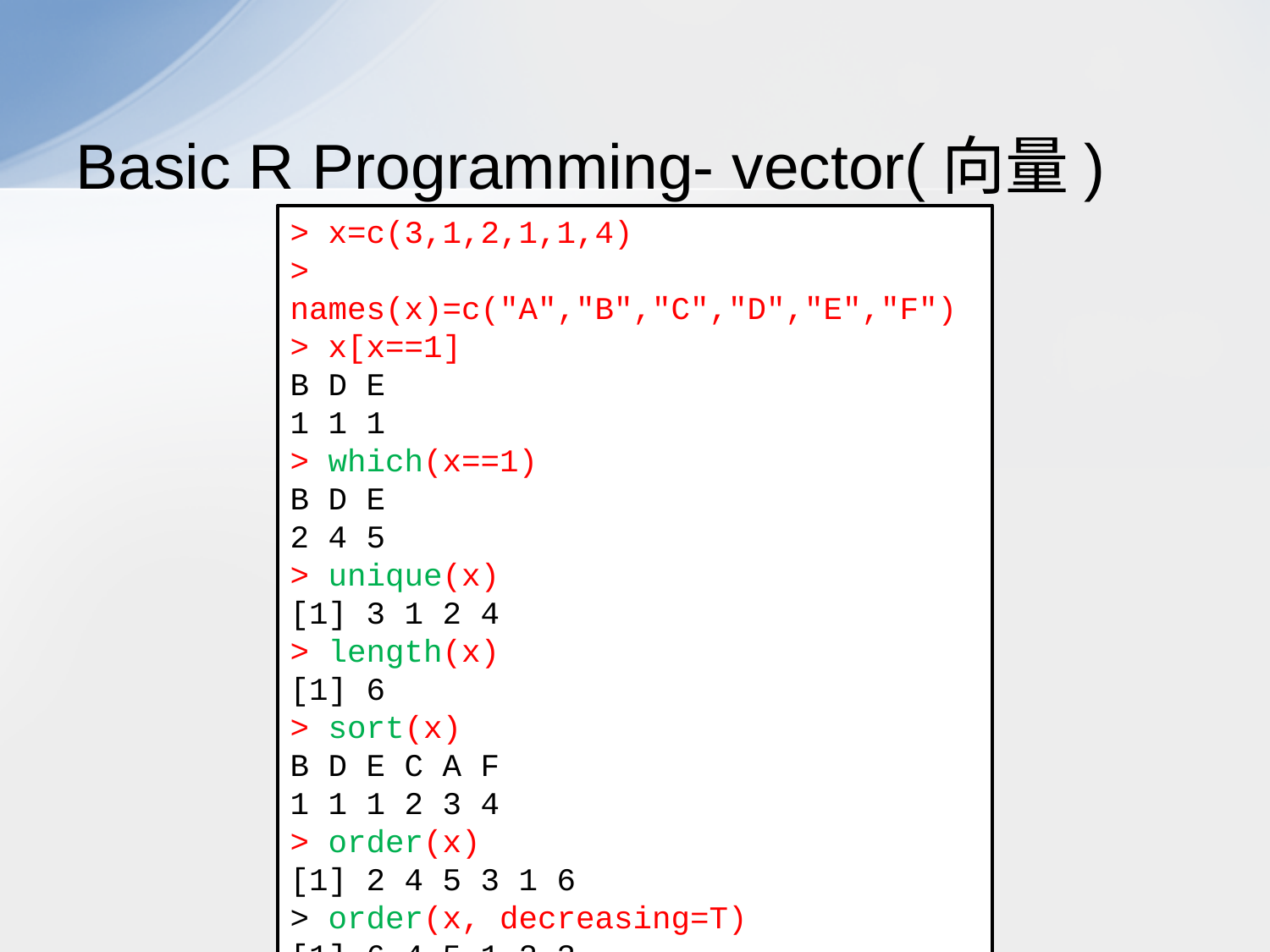

# Basic R Programming- vector(向量)
> x=c(3,1,2,1,1,4)
> names(x)=c("A","B","C","D","E","F")
> x[x==1]
B D E
1 1 1
> which(x==1)
B D E
2 4 5
> unique(x)
[1] 3 1 2 4
> length(x)
[1] 6
> sort(x)
B D E C A F
1 1 1 2 3 4
> order(x)
[1] 2 4 5 3 1 6
> order(x, decreasing=T)
[1] 6 4 5 1 2 3

47